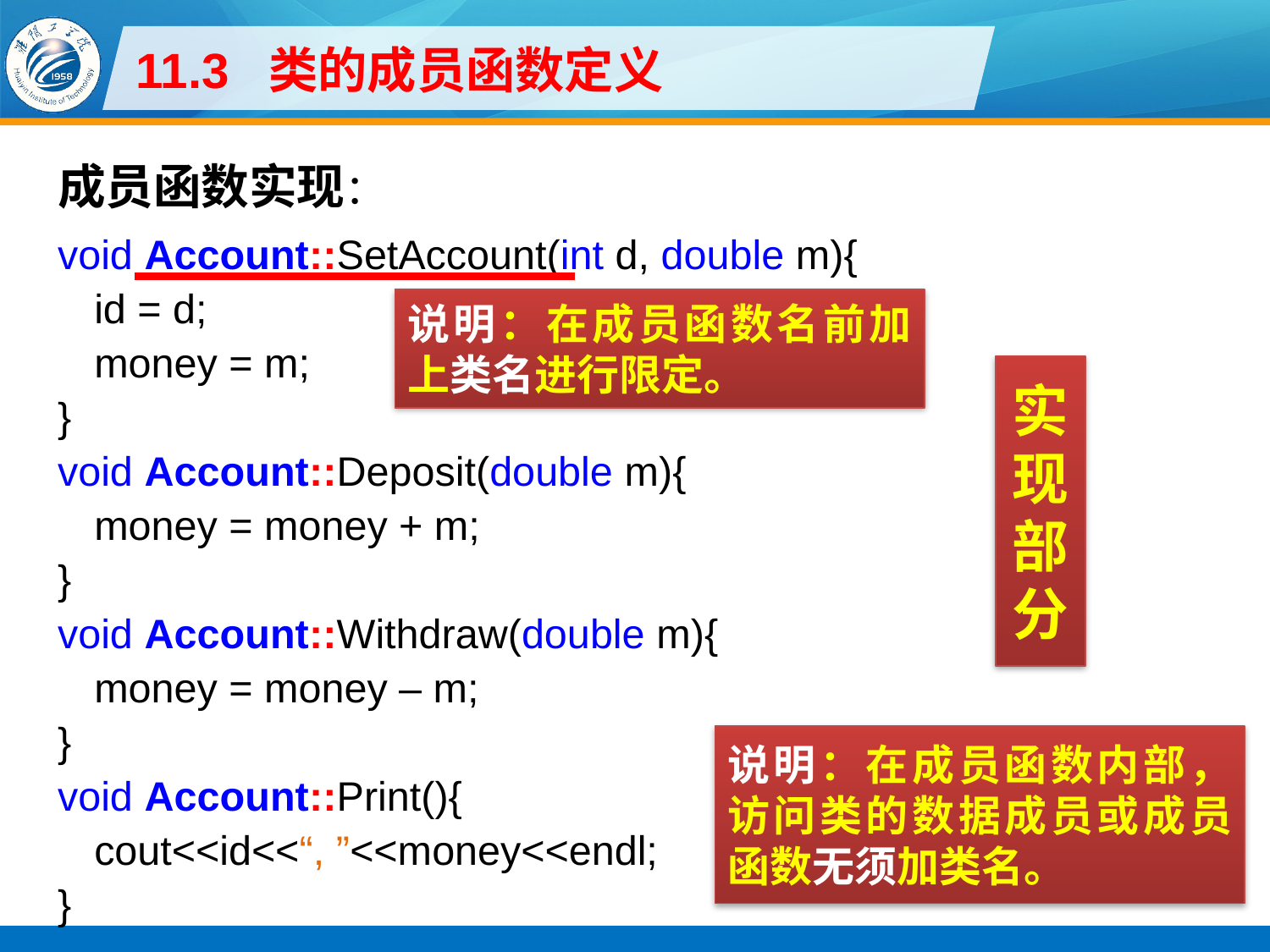

# 11.3  类的成员函数定义
成员函数实现：
void Account::SetAccount(int d, double m){
id = d;
money = m;
}
void Account::Deposit(double m){
money = money + m;
}
void Account::Withdraw(double m){
money = money – m;
}
void Account::Print(){
cout<<id<<“, ”<<money<<endl;
}

说明：在成员函数名前加上类名进行限定。
实现部分
说明：在成员函数内部，访问类的数据成员或成员函数无须加类名。